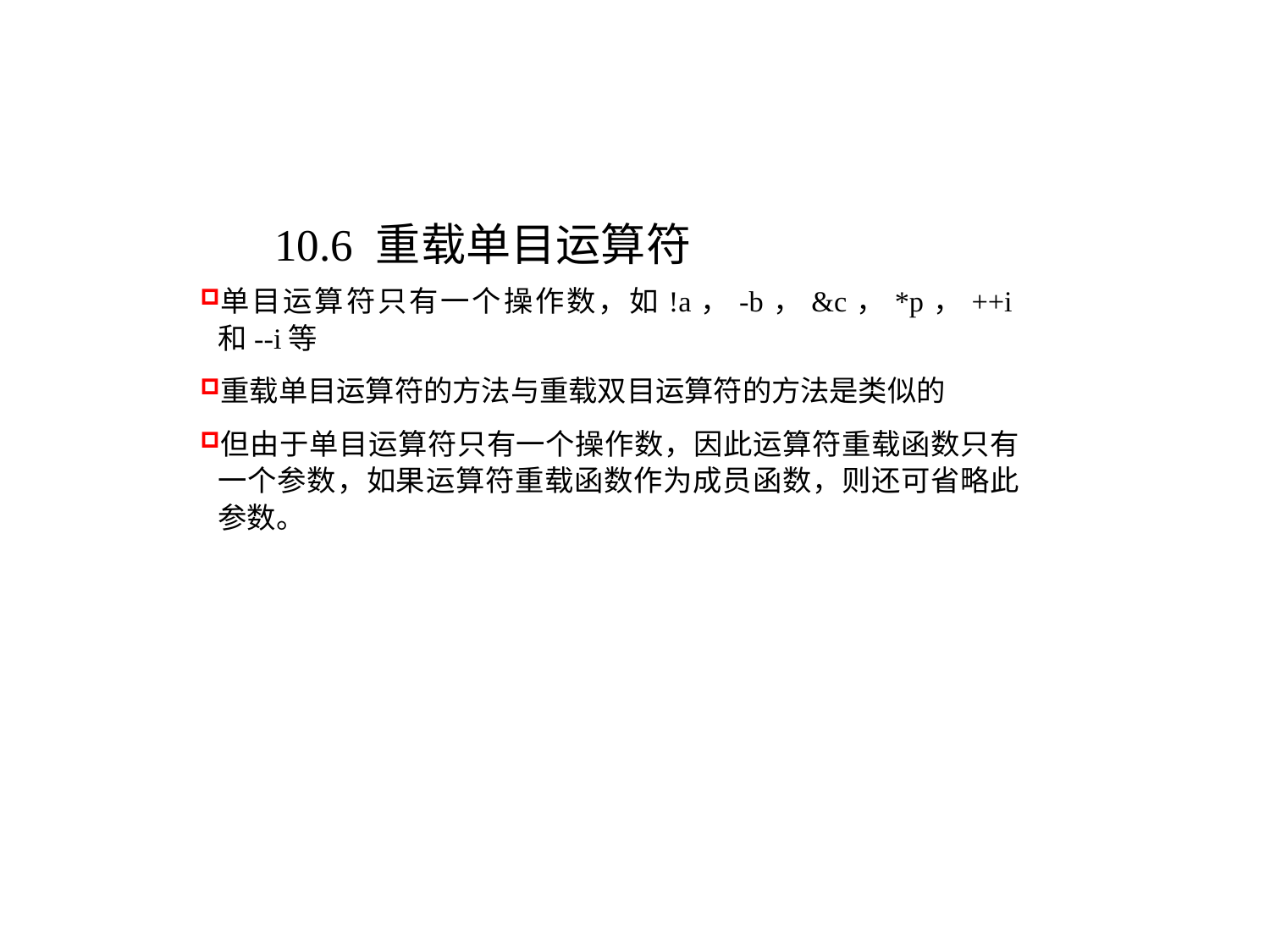

10.6 重载单目运算符
单目运算符只有一个操作数，如!a，-b，&c，*p，++i和--i等
重载单目运算符的方法与重载双目运算符的方法是类似的
但由于单目运算符只有一个操作数，因此运算符重载函数只有一个参数，如果运算符重载函数作为成员函数，则还可省略此参数。